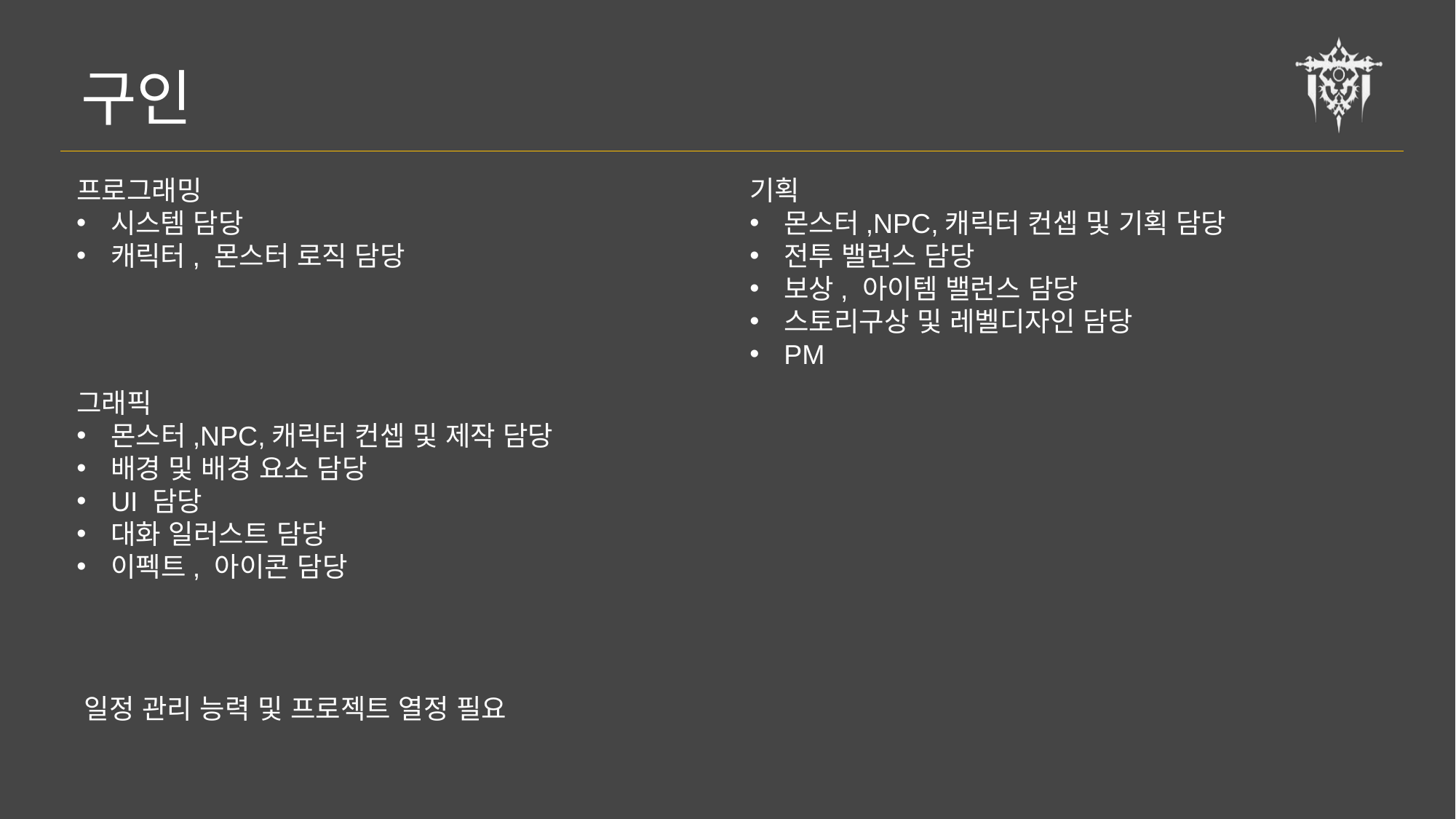

구인
프로그래밍
시스템 담당
캐릭터, 몬스터 로직 담당
기획
몬스터,NPC,캐릭터 컨셉 및 기획 담당
전투 밸런스 담당
보상, 아이템 밸런스 담당
스토리구상 및 레벨디자인 담당
PM
그래픽
몬스터,NPC,캐릭터 컨셉 및 제작 담당
배경 및 배경 요소 담당
UI 담당
대화 일러스트 담당
이펙트, 아이콘 담당
일정 관리 능력 및 프로젝트 열정 필요